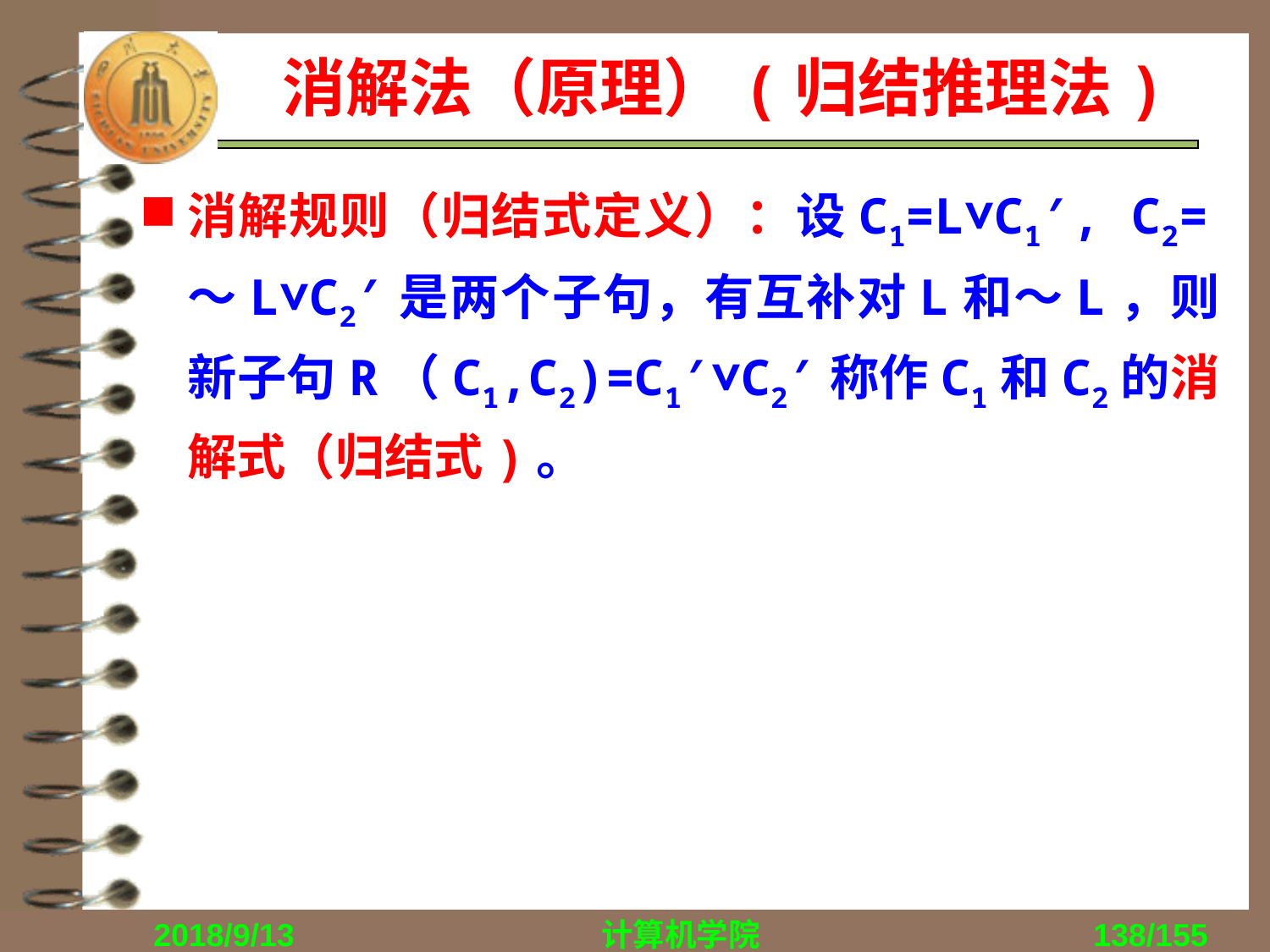

# 消解法（原理）(归结推理法)
消解规则（归结式定义）：设C1=L∨C1′, C2=～L∨C2′是两个子句，有互补对L和～L，则新子句R（C1,C2)=C1′∨C2′称作C1和C2的消解式（归结式)。

2018/9/13
计算机学院
138/155